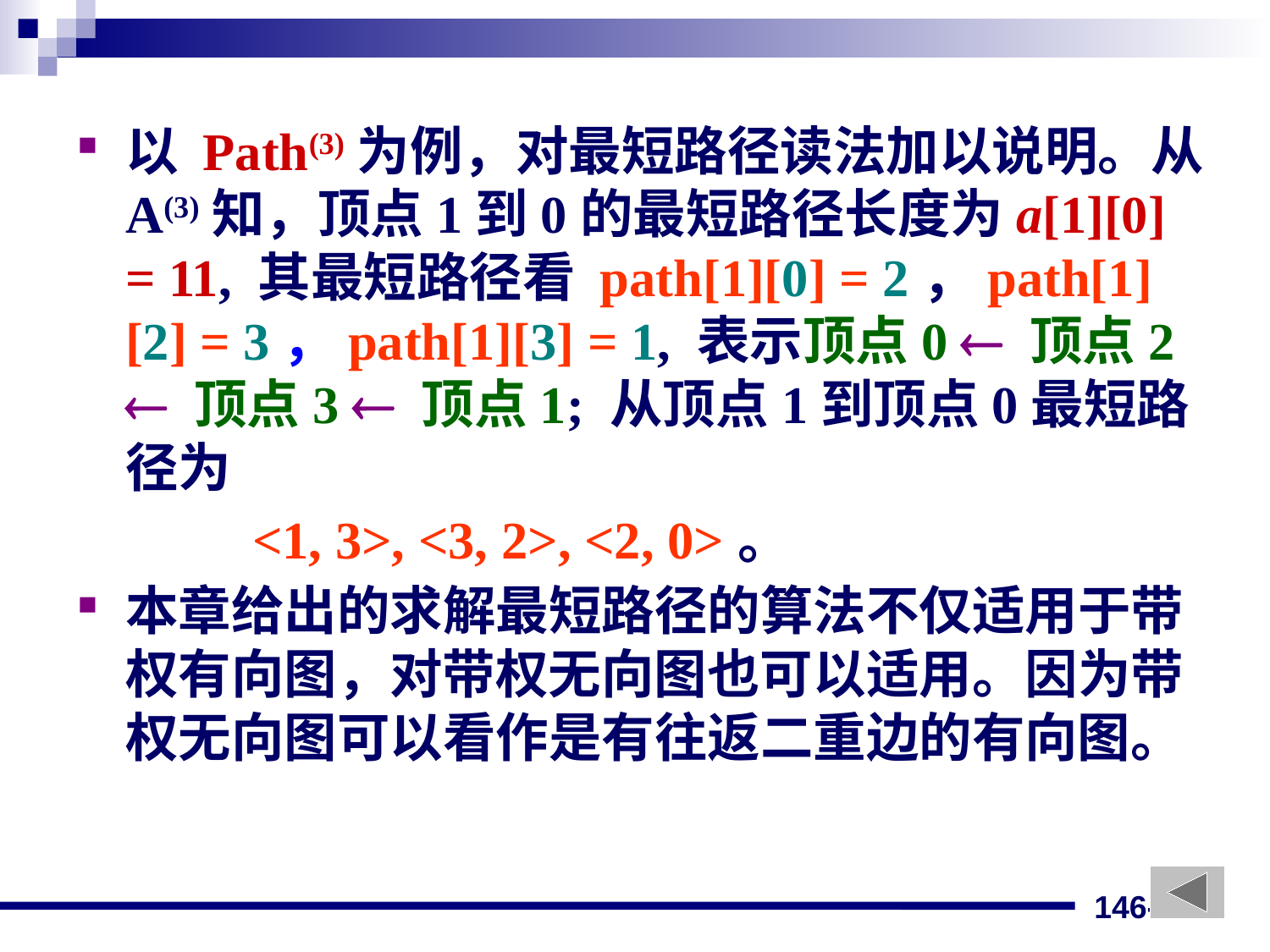

以 Path(3)为例，对最短路径读法加以说明。从A(3)知，顶点1到0的最短路径长度为a[1][0] = 11, 其最短路径看 path[1][0] = 2，path[1][2] = 3，path[1][3] = 1, 表示顶点0 ← 顶点2 ← 顶点3 ← 顶点1; 从顶点1到顶点0最短路径为
		<1, 3>, <3, 2>, <2, 0>。
本章给出的求解最短路径的算法不仅适用于带权有向图，对带权无向图也可以适用。因为带权无向图可以看作是有往返二重边的有向图。

146-113